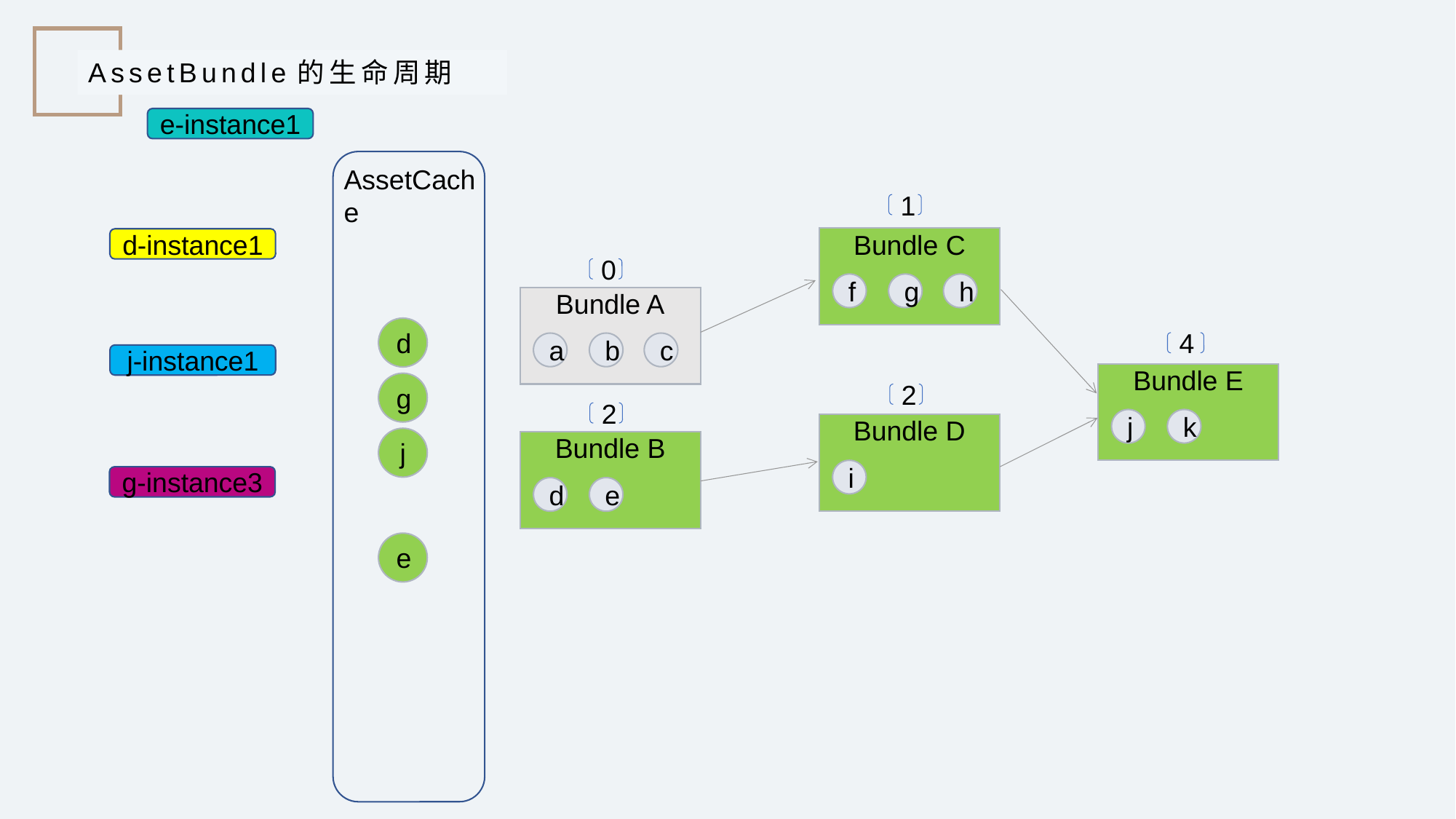

AssetBundle的生命周期
e-instance1

AssetCache
1
Bundle C

d-instance1
0
f
g
h
Bundle A

d
4
a
b
c
j-instance1
Bundle E

g
2
2
j
k
Bundle D

j
Bundle B

i
g-instance3
d
e
e